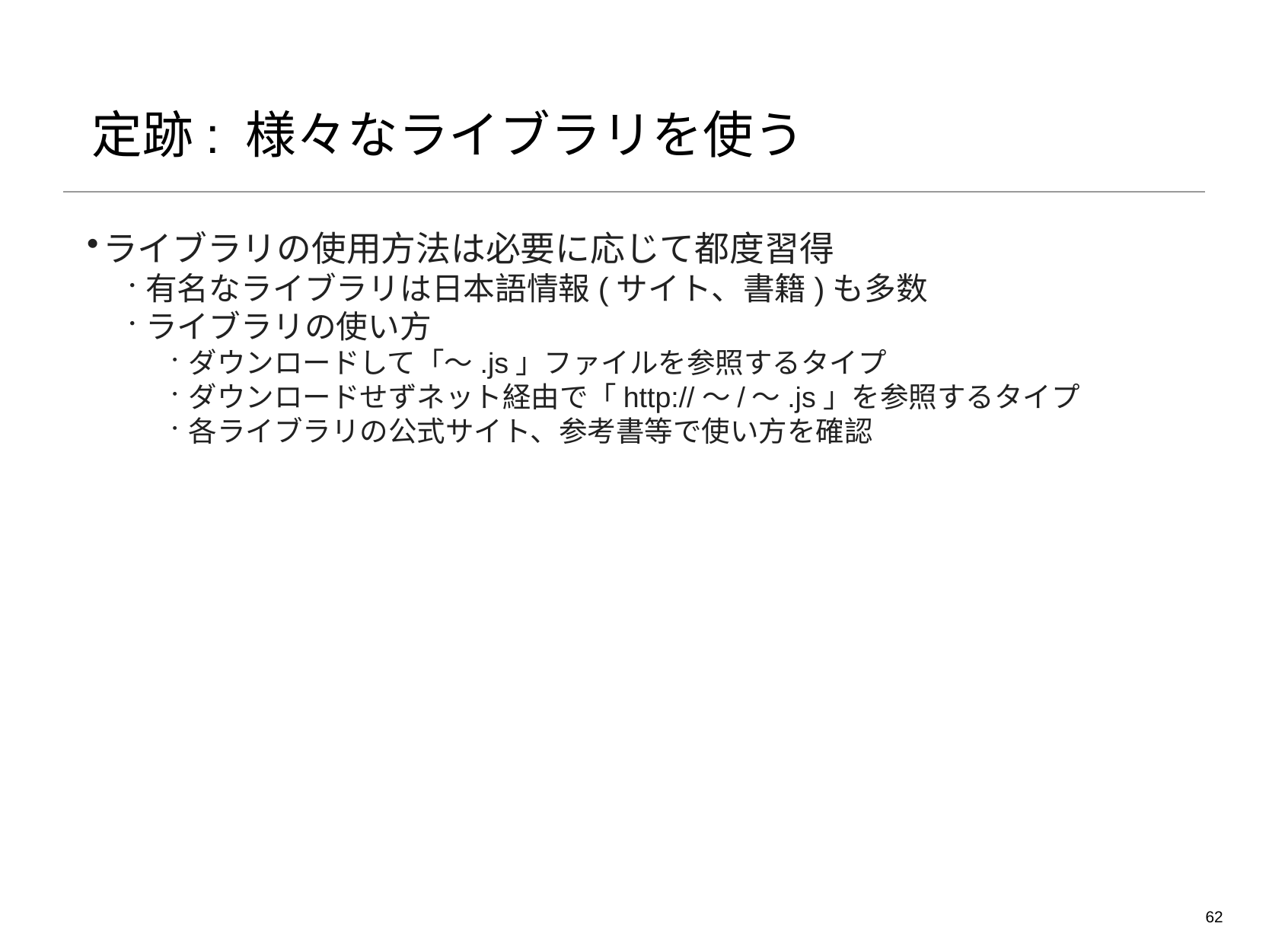

# 定跡: 様々なライブラリを使う
ライブラリの使用方法は必要に応じて都度習得
有名なライブラリは日本語情報(サイト、書籍)も多数
ライブラリの使い方
ダウンロードして「〜.js」ファイルを参照するタイプ
ダウンロードせずネット経由で「http://〜/〜.js」を参照するタイプ
各ライブラリの公式サイト、参考書等で使い方を確認
62